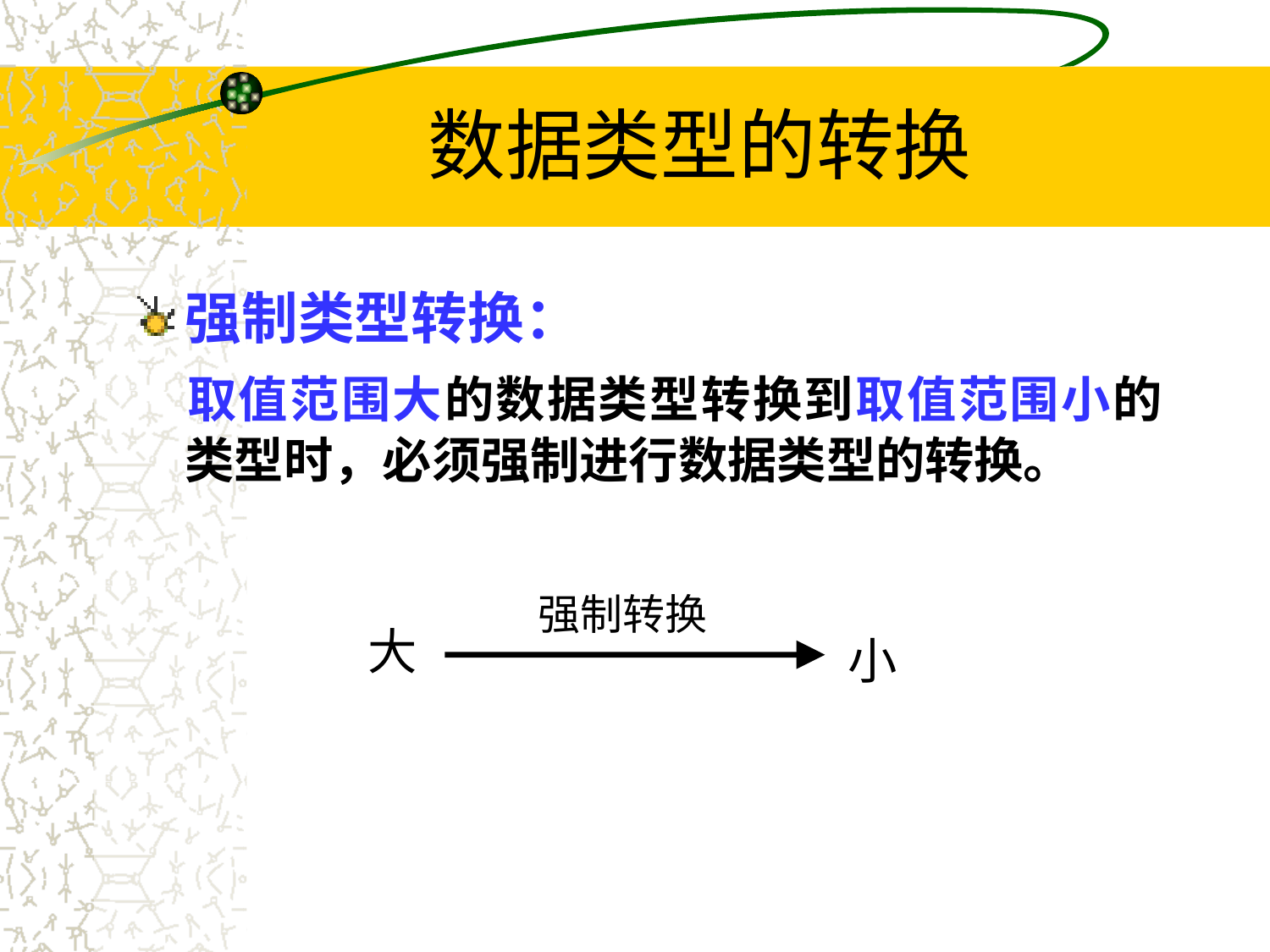

# 数据类型的转换
强制类型转换：
	取值范围大的数据类型转换到取值范围小的类型时，必须强制进行数据类型的转换。

强制转换
大
小

22